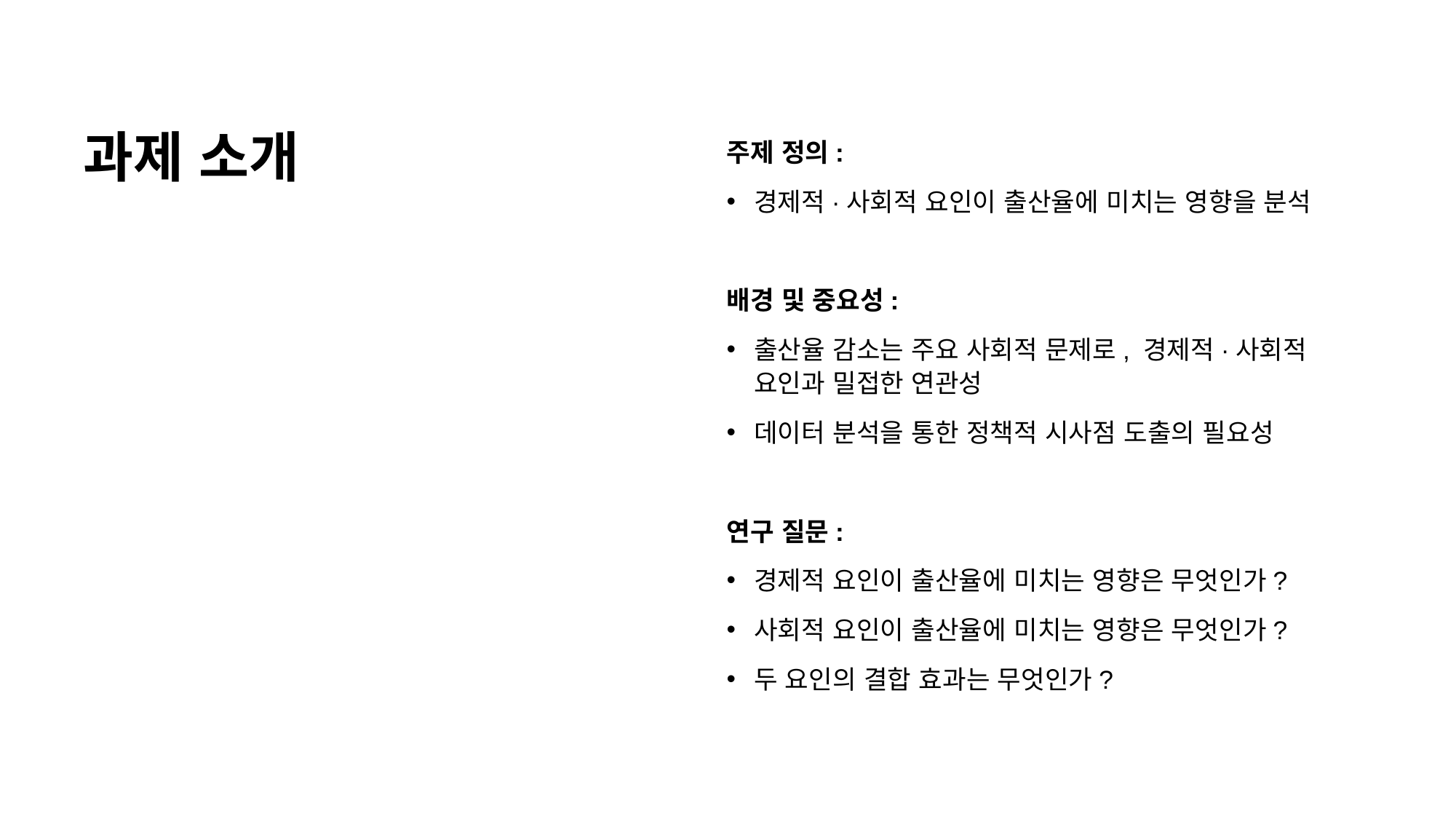

# 과제 소개
주제 정의:
경제적·사회적 요인이 출산율에 미치는 영향을 분석

배경 및 중요성:
출산율 감소는 주요 사회적 문제로, 경제적·사회적 요인과 밀접한 연관성
데이터 분석을 통한 정책적 시사점 도출의 필요성

연구 질문:
경제적 요인이 출산율에 미치는 영향은 무엇인가?
사회적 요인이 출산율에 미치는 영향은 무엇인가?
두 요인의 결합 효과는 무엇인가?